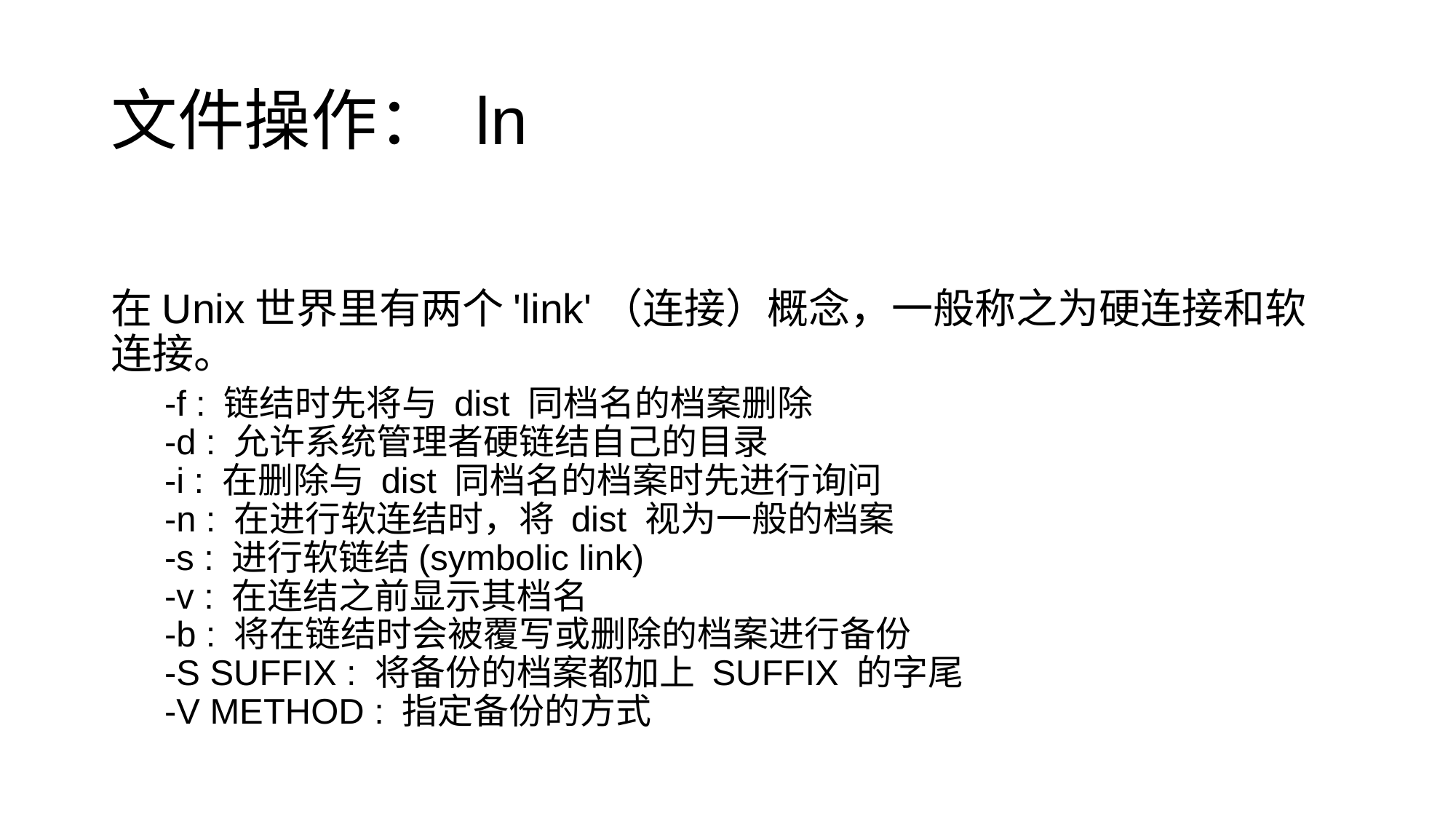

# 文件操作： ln

在Unix世界里有两个'link'（连接）概念，一般称之为硬连接和软连接。
-f : 链结时先将与 dist 同档名的档案删除
-d : 允许系统管理者硬链结自己的目录
-i : 在删除与 dist 同档名的档案时先进行询问
-n : 在进行软连结时，将 dist 视为一般的档案
-s : 进行软链结(symbolic link)
-v : 在连结之前显示其档名
-b : 将在链结时会被覆写或删除的档案进行备份
-S SUFFIX : 将备份的档案都加上 SUFFIX 的字尾
-V METHOD : 指定备份的方式